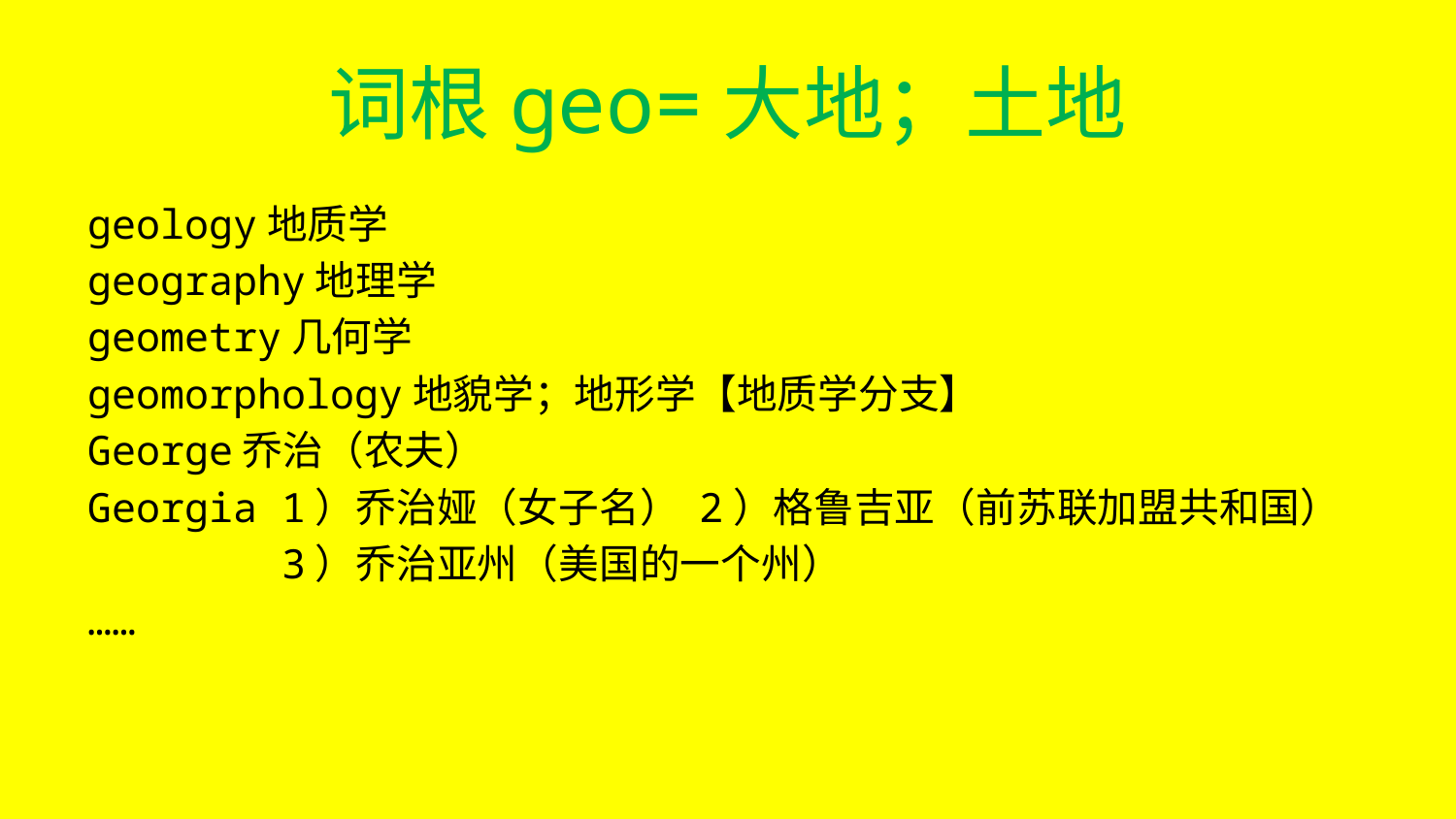

# 词根geo=大地；土地
geology地质学
geography地理学
geometry几何学
geomorphology地貌学；地形学【地质学分支】
George乔治（农夫）
Georgia 1）乔治娅（女子名） 2）格鲁吉亚（前苏联加盟共和国）
        3）乔治亚州（美国的一个州）
……